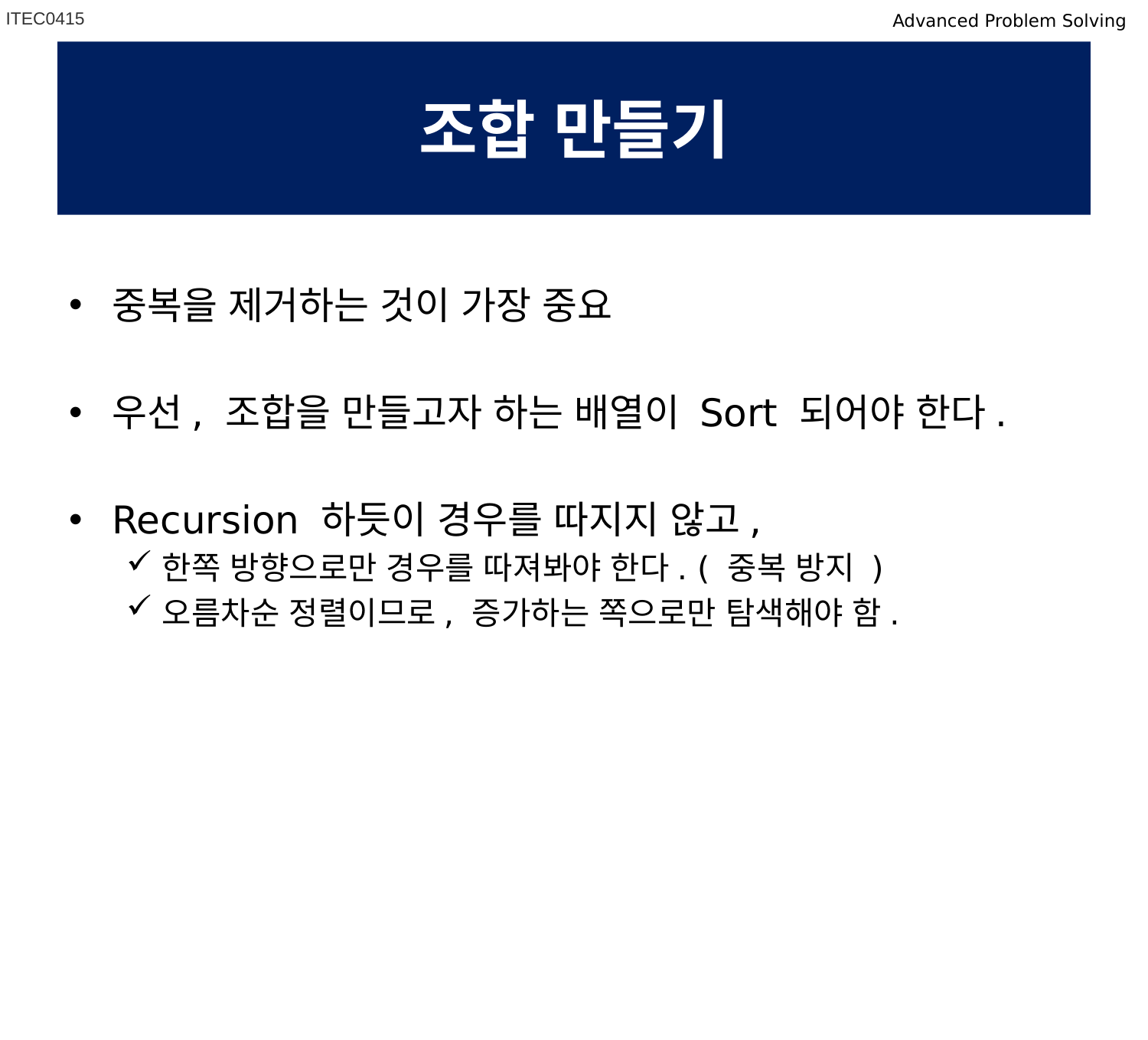

ITEC0415
Advanced Problem Solving
# 조합 만들기
중복을 제거하는 것이 가장 중요

우선, 조합을 만들고자 하는 배열이 Sort 되어야 한다.

Recursion 하듯이 경우를 따지지 않고,
한쪽 방향으로만 경우를 따져봐야 한다. ( 중복 방지 )
오름차순 정렬이므로, 증가하는 쪽으로만 탐색해야 함.